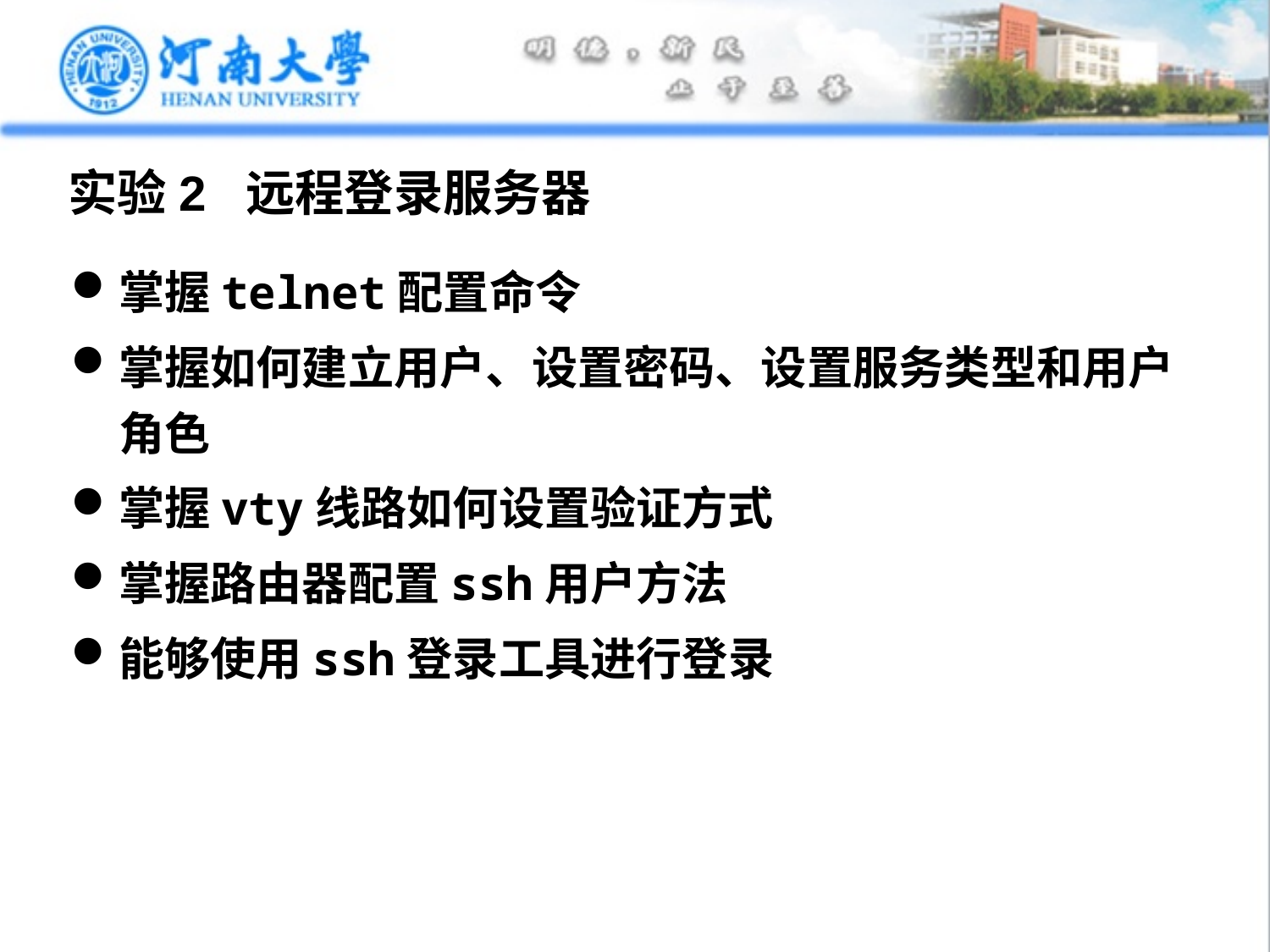

# 实验2  远程登录服务器
掌握telnet配置命令
掌握如何建立用户、设置密码、设置服务类型和用户角色
掌握vty线路如何设置验证方式
掌握路由器配置ssh用户方法
能够使用ssh登录工具进行登录